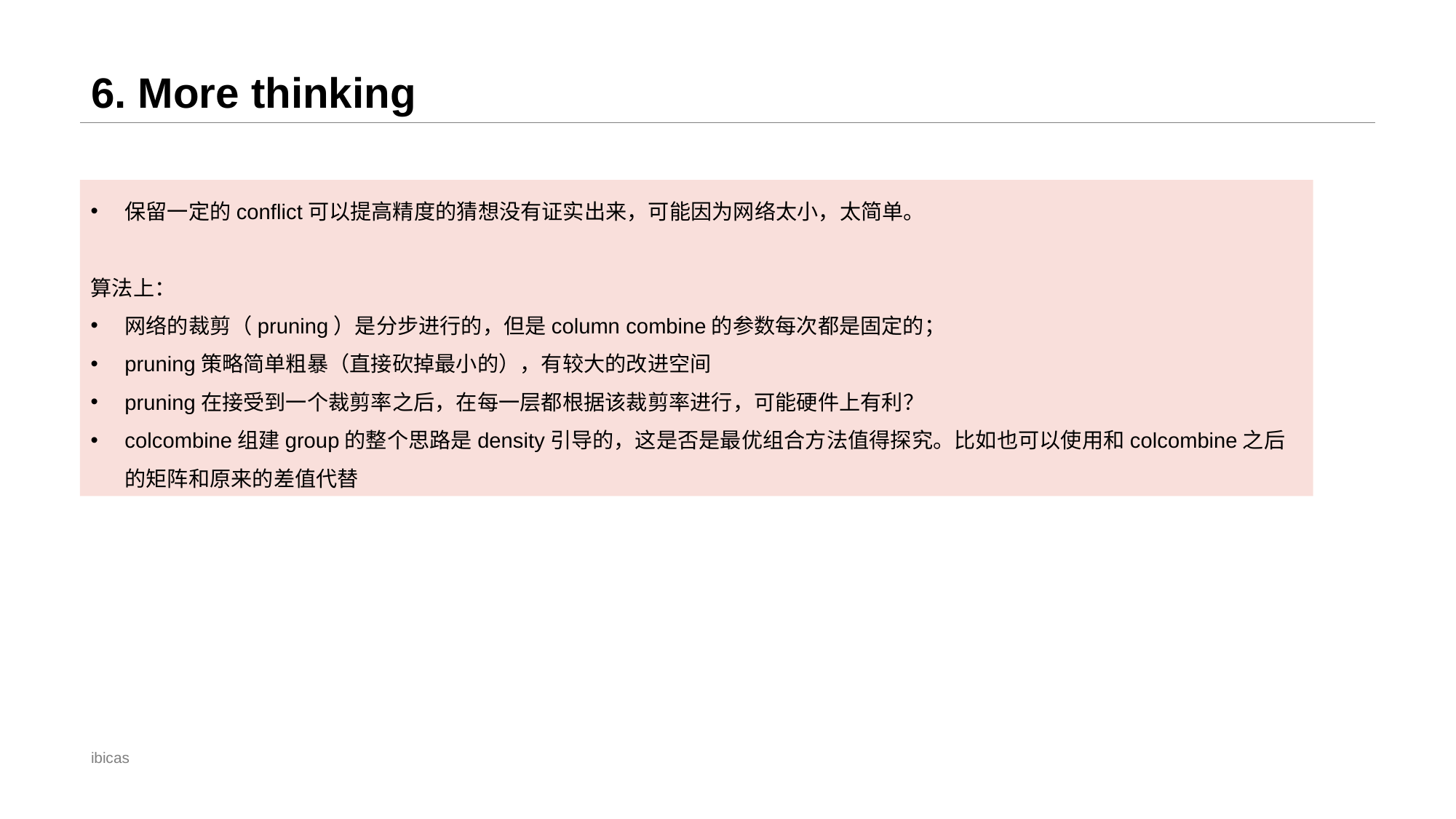

# 6. More thinking
保留一定的conflict可以提高精度的猜想没有证实出来，可能因为网络太小，太简单。

算法上：
网络的裁剪（pruning）是分步进行的，但是column combine的参数每次都是固定的；
pruning策略简单粗暴（直接砍掉最小的），有较大的改进空间
pruning在接受到一个裁剪率之后，在每一层都根据该裁剪率进行，可能硬件上有利？
colcombine组建group的整个思路是density引导的，这是否是最优组合方法值得探究。比如也可以使用和colcombine之后的矩阵和原来的差值代替
ibicas